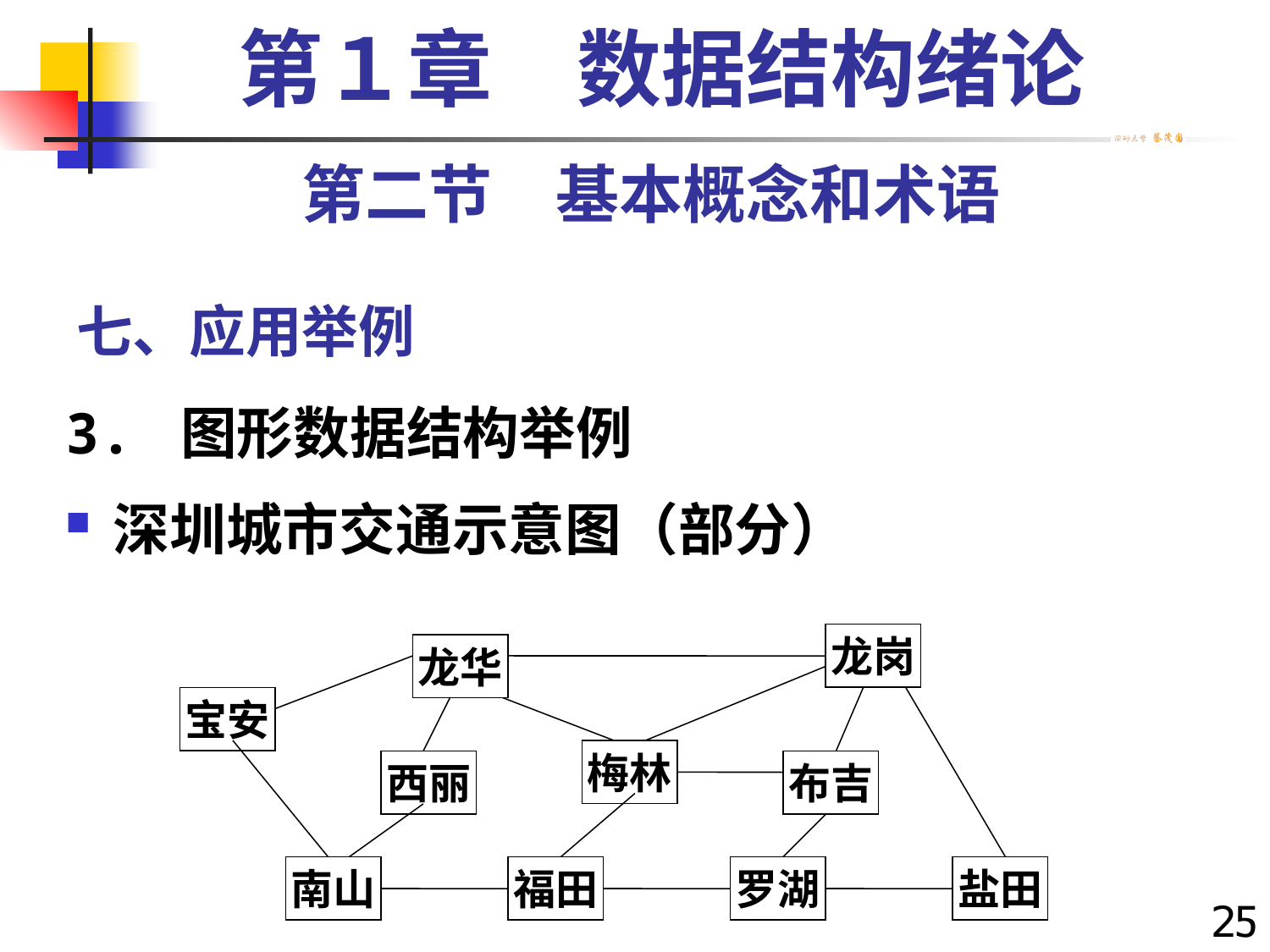

第１章　数据结构绪论
第二节　基本概念和术语
# 七、应用举例
3. 图形数据结构举例
深圳城市交通示意图（部分）
龙岗
龙华

宝安

梅林
西丽
布吉

南山
福田
罗湖
盐田

25